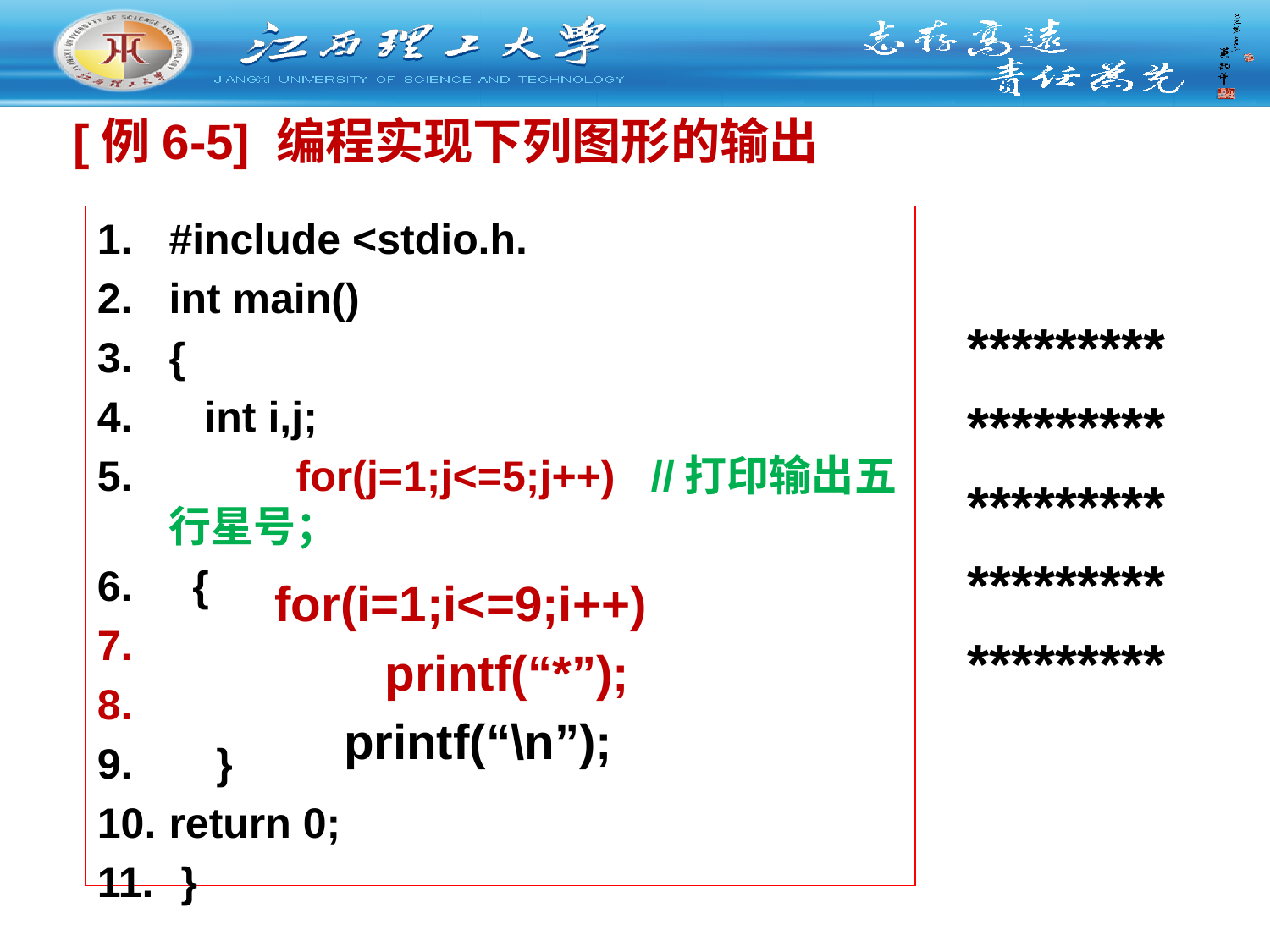

[例6-5] 编程实现下列图形的输出
#include <stdio.h.
int main()
{
   int i,j;
	for(j=1;j<=5;j++)   //打印输出五行星号；
  {

    }
return 0;
 }
*********
*********
*********
*********
*********
  for(i=1;i<=9;i++)
          printf(“*”);
       printf(“\n”);